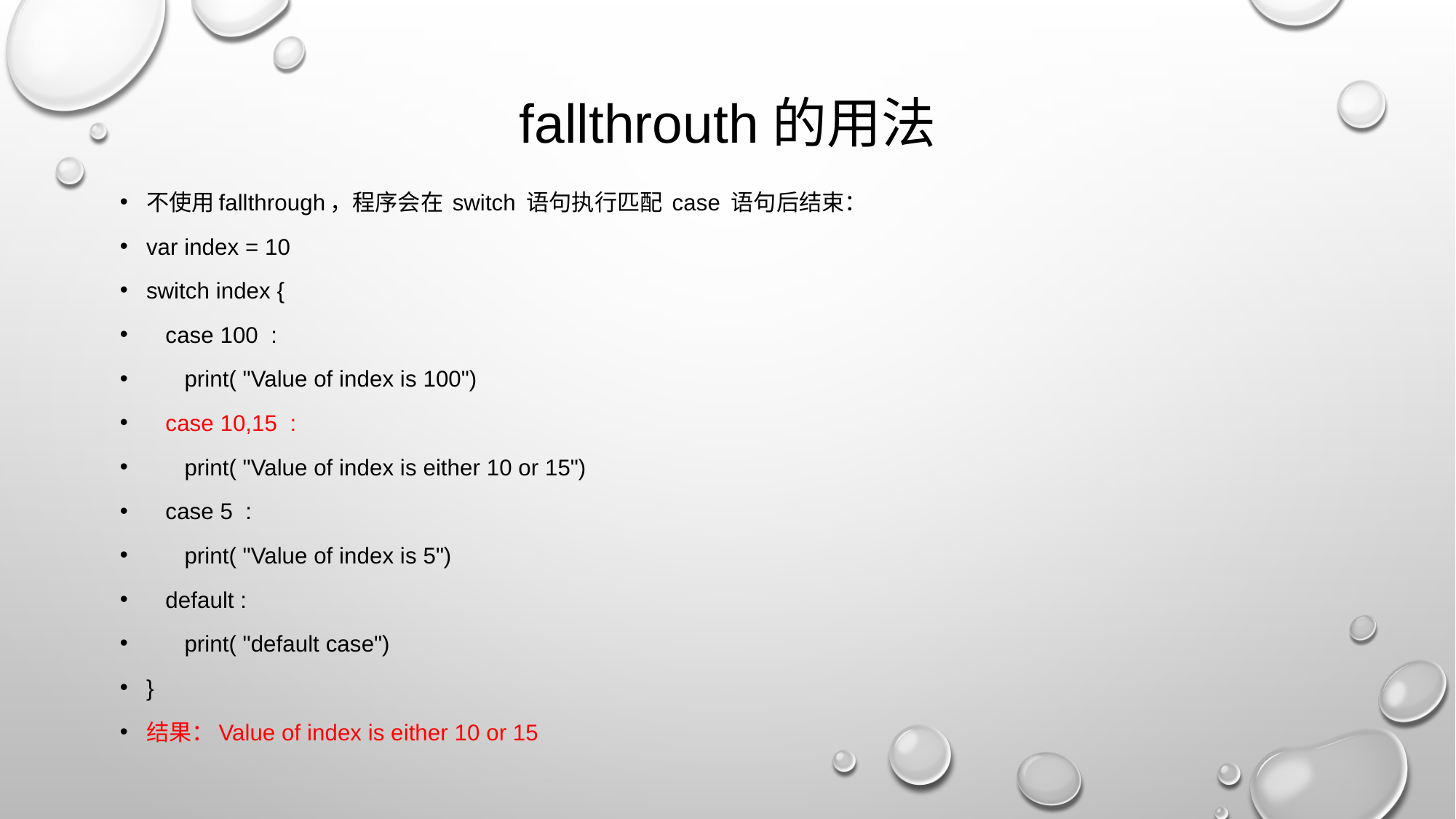

# fallthrouth的用法
不使用fallthrough，程序会在 switch 语句执行匹配 case 语句后结束：
var index = 10
switch index {
   case 100  :
      print( "Value of index is 100")
   case 10,15  :
      print( "Value of index is either 10 or 15")
   case 5  :
      print( "Value of index is 5")
   default :
      print( "default case")
}
结果：Value of index is either 10 or 15